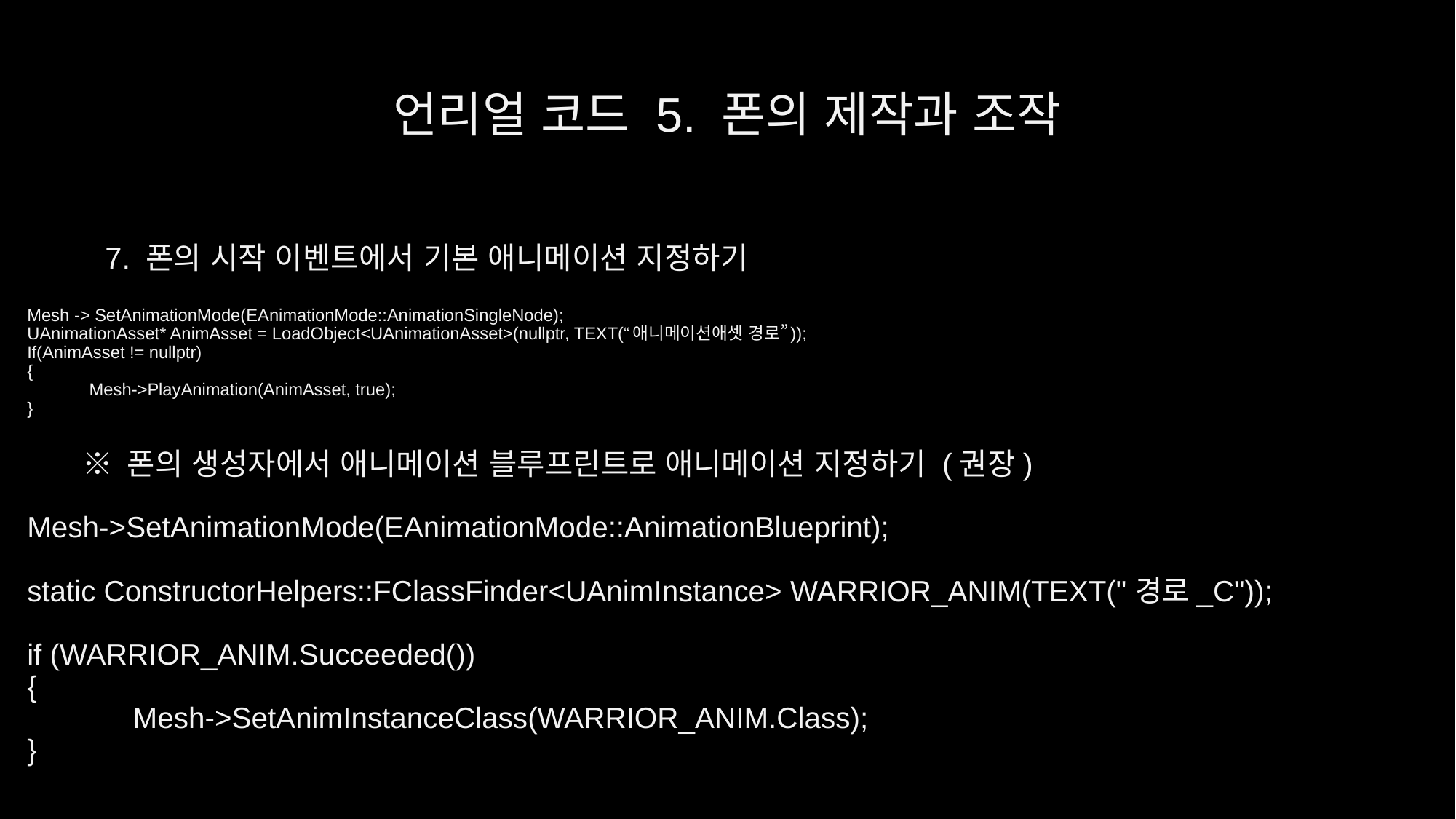

# 언리얼 코드 5. 폰의 제작과 조작
7. 폰의 시작 이벤트에서 기본 애니메이션 지정하기
Mesh -> SetAnimationMode(EAnimationMode::AnimationSingleNode);
UAnimationAsset* AnimAsset = LoadObject<UAnimationAsset>(nullptr, TEXT(“애니메이션애셋 경로”));
If(AnimAsset != nullptr)
{
	Mesh->PlayAnimation(AnimAsset, true);
}
※ 폰의 생성자에서 애니메이션 블루프린트로 애니메이션 지정하기 (권장)
Mesh->SetAnimationMode(EAnimationMode::AnimationBlueprint);

static ConstructorHelpers::FClassFinder<UAnimInstance> WARRIOR_ANIM(TEXT("경로_C"));

if (WARRIOR_ANIM.Succeeded())
{
	Mesh->SetAnimInstanceClass(WARRIOR_ANIM.Class);
}